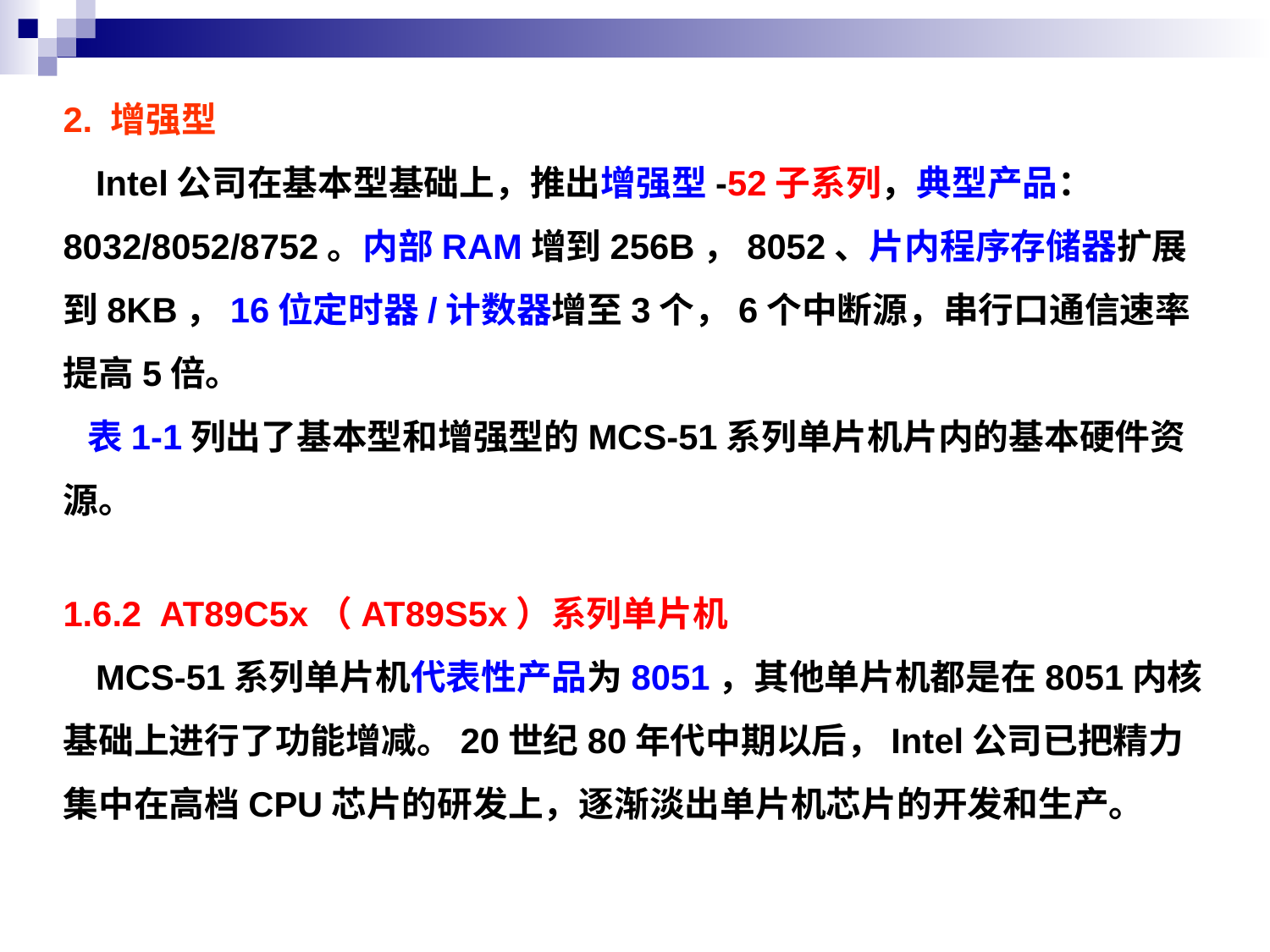

2. 增强型
   Intel公司在基本型基础上，推出增强型-52子系列，典型产品：8032/8052/8752。内部RAM增到256B，8052、片内程序存储器扩展到8KB，16位定时器/计数器增至3个，6个中断源，串行口通信速率提高5倍。
   表1-1列出了基本型和增强型的MCS-51系列单片机片内的基本硬件资源。
1.6.2  AT89C5x（AT89S5x）系列单片机
   MCS-51系列单片机代表性产品为8051，其他单片机都是在8051内核基础上进行了功能增减。20世纪80年代中期以后，Intel公司已把精力集中在高档CPU芯片的研发上，逐渐淡出单片机芯片的开发和生产。